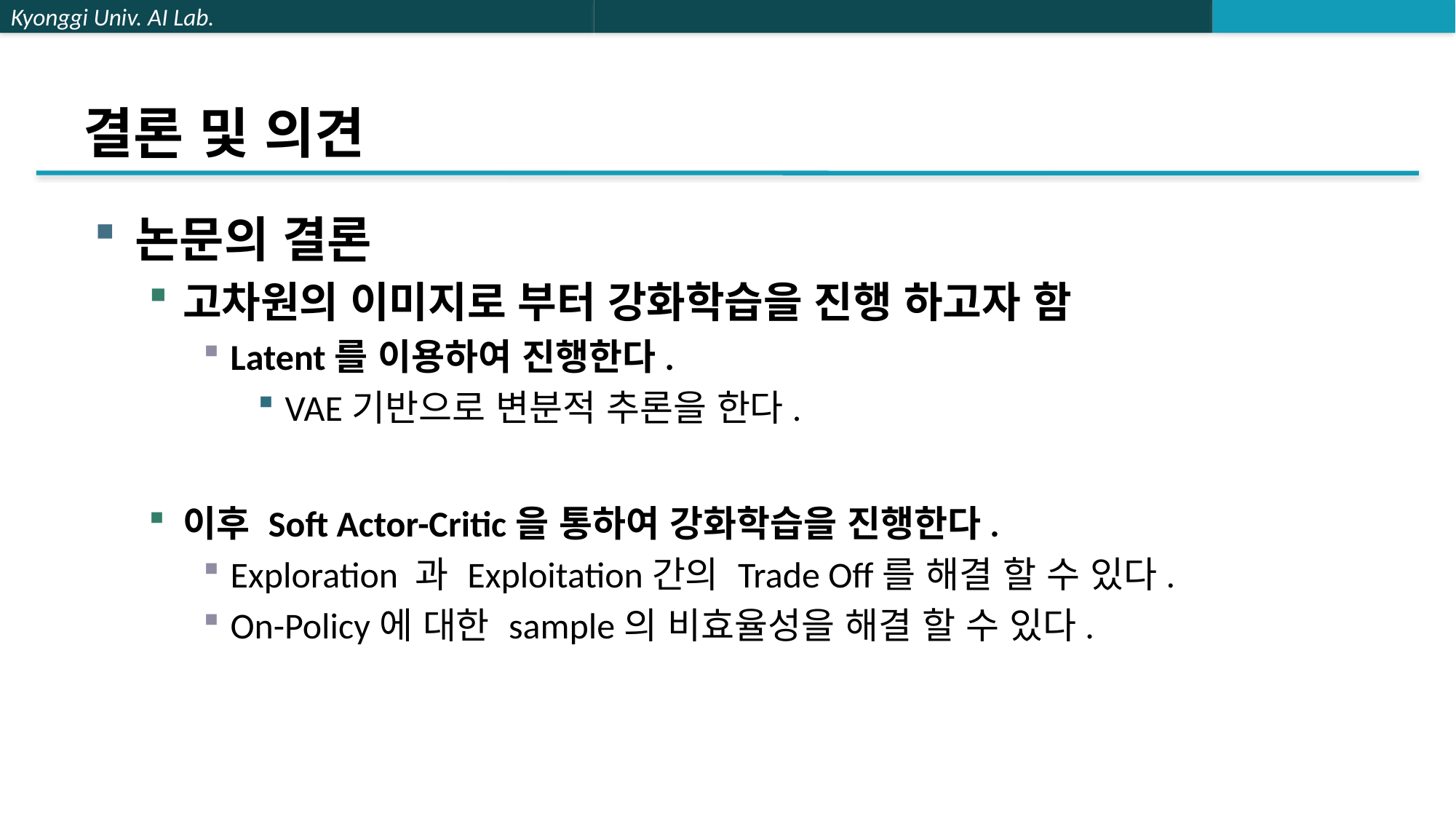

# 결론 및 의견
논문의 결론
고차원의 이미지로 부터 강화학습을 진행 하고자 함
Latent를 이용하여 진행한다.
VAE기반으로 변분적 추론을 한다.

이후 Soft Actor-Critic을 통하여 강화학습을 진행한다.
Exploration 과 Exploitation간의 Trade Off를 해결 할 수 있다.
On-Policy에 대한 sample의 비효율성을 해결 할 수 있다.